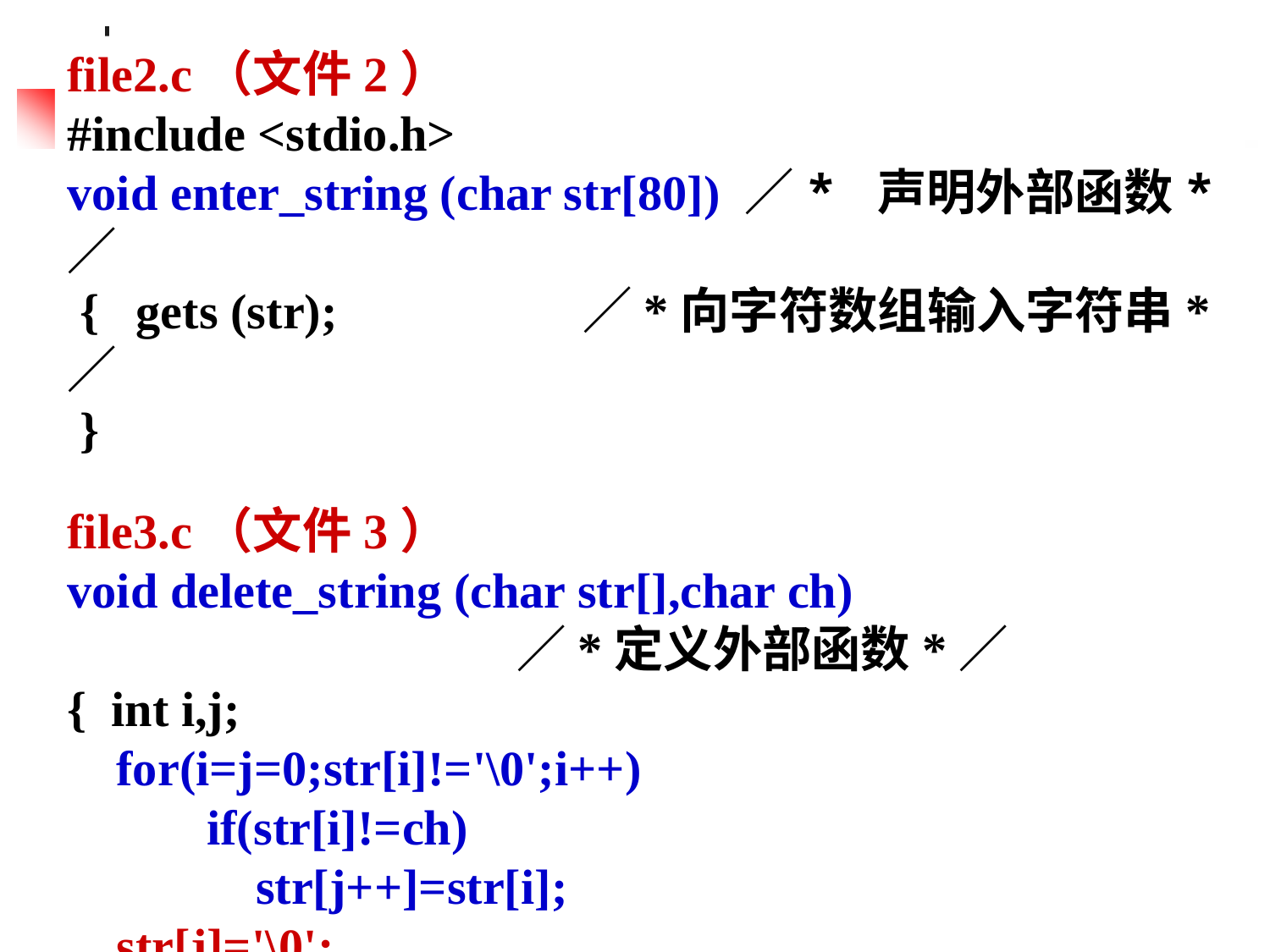

file2.c（文件2）
#include <stdio.h>
void enter_string (char str[80]) ／* 声明外部函数*／
 {   gets (str);                   ／*向字符数组输入字符串*／
 }

file3.c（文件3）
void delete_string (char str[],char ch)
                                       ／*定义外部函数*／
{  int i,j;
    for(i=j=0;str[i]!='\0';i++)
	 if(str[i]!=ch)
	     str[j++]=str[i];
    str[j]='\0';
}